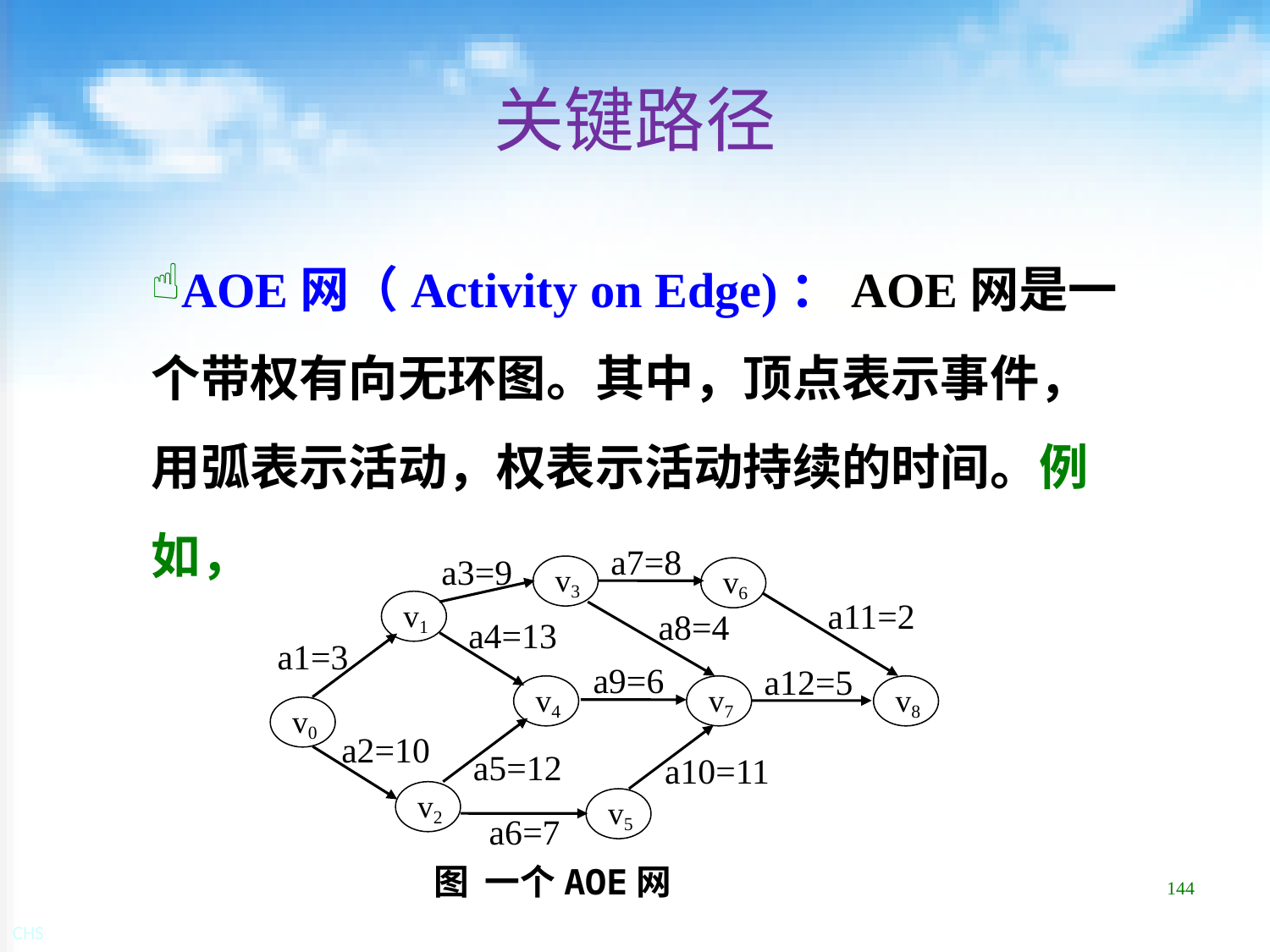

# 关键路径
AOE网（Activity on Edge)：AOE网是一个带权有向无环图。其中，顶点表示事件，用弧表示活动，权表示活动持续的时间。例如，
a7=8

a3=9

v3
v6
v1

a11=2

a8=4
a4=13

a1=3

a9=6

a12=5

v4
v7
v8
v0

a5=12

a10=11
a2=10

v2
v5
a6=7

图  一个AOE网
144